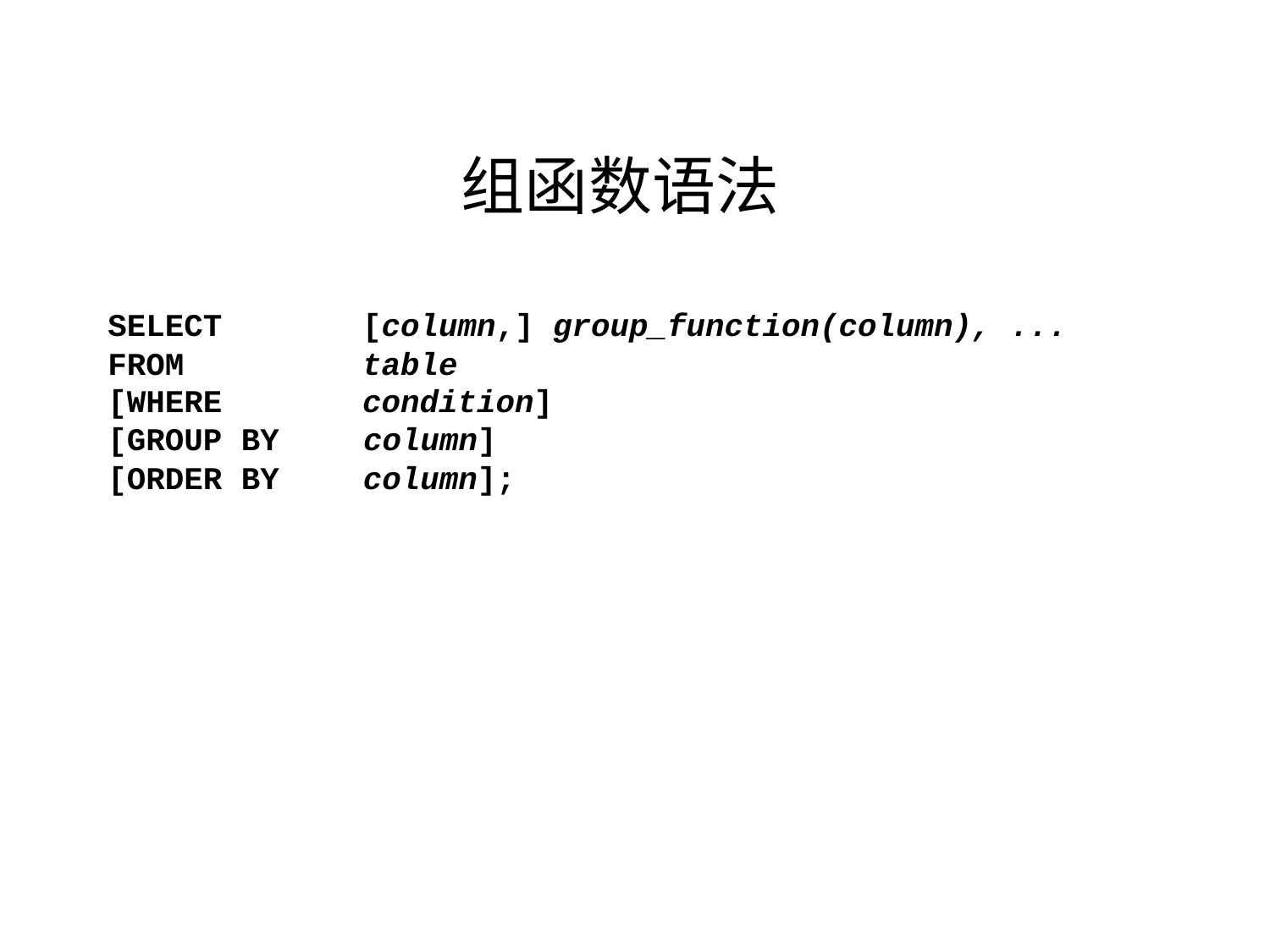

组函数语法
SELECT
FROM
[column,] group_function(column), ...
table
[WHERE
condition]
[GROUP BY column]
[ORDER BY column];